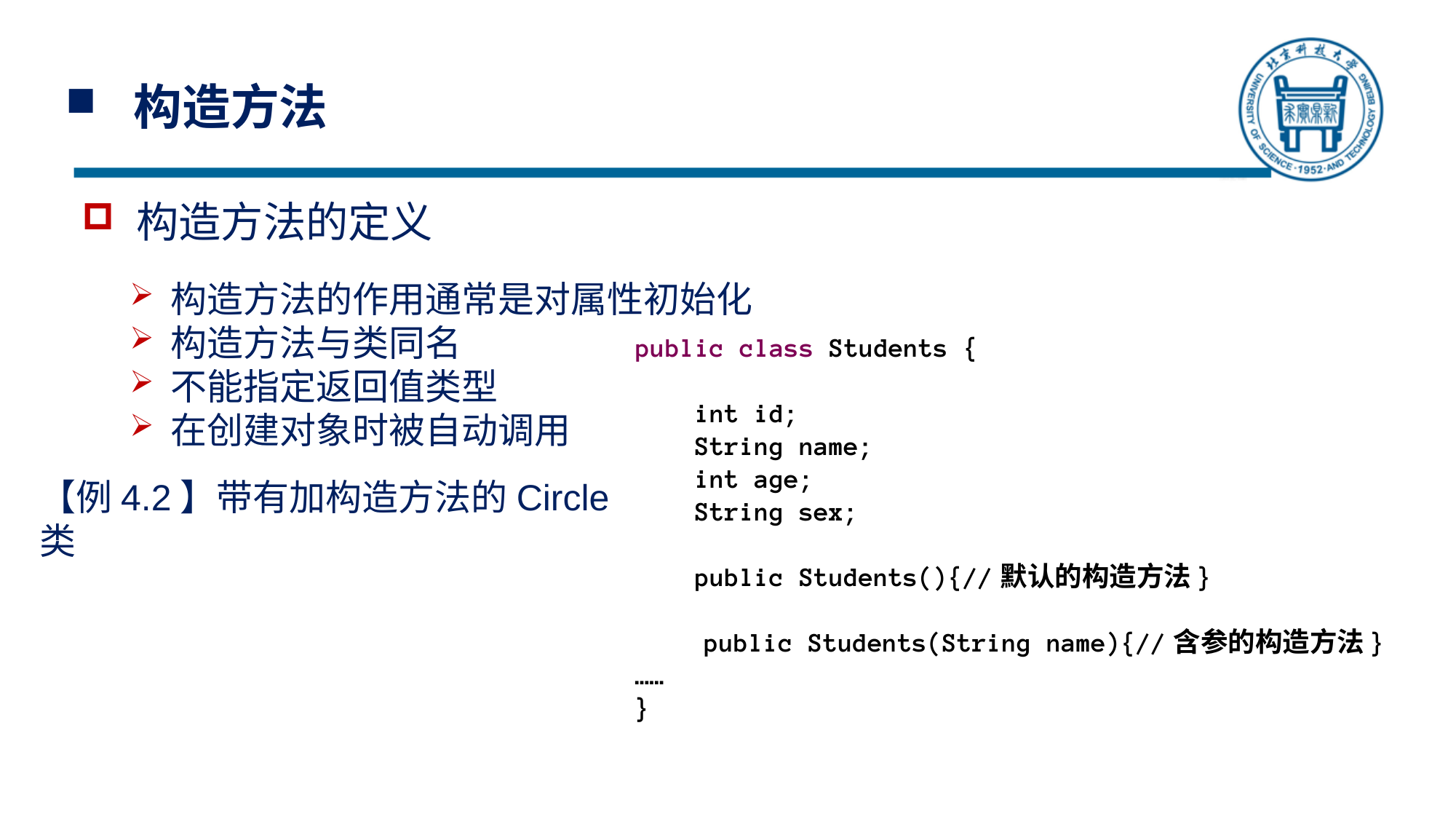

# 构造方法
构造方法的定义
构造方法的作用通常是对属性初始化
构造方法与类同名
不能指定返回值类型
在创建对象时被自动调用
public class Students {

    int id;
    String name;
    int age;
    String sex;

    public Students(){//默认的构造方法}

         public Students(String name){//含参的构造方法}
……
}
【例4.2】带有加构造方法的Circle类